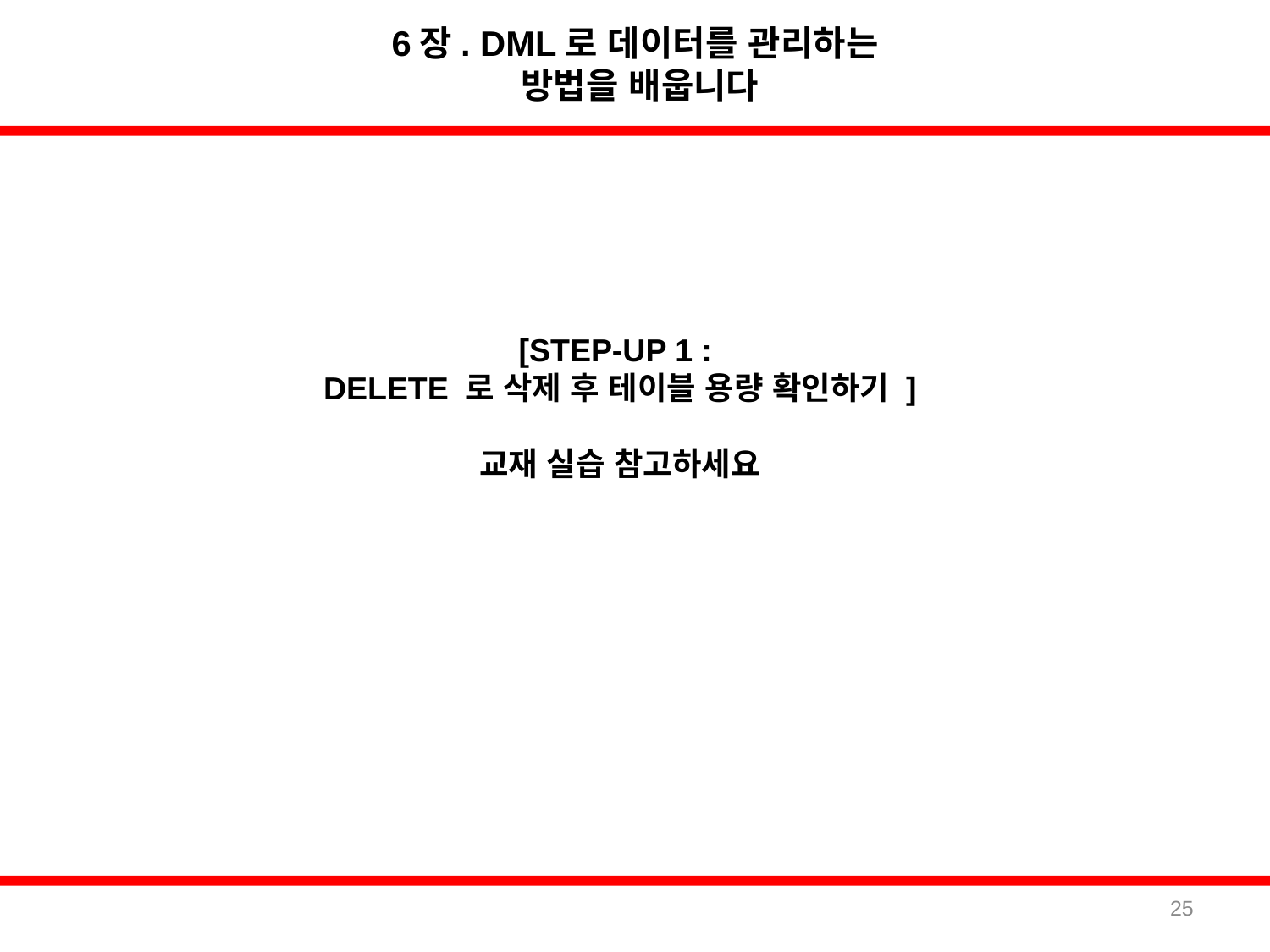

6장. DML로 데이터를 관리하는
방법을 배웁니다

[STEP-UP 1 :
DELETE 로 삭제 후 테이블 용량 확인하기 ]

교재 실습 참고하세요

25